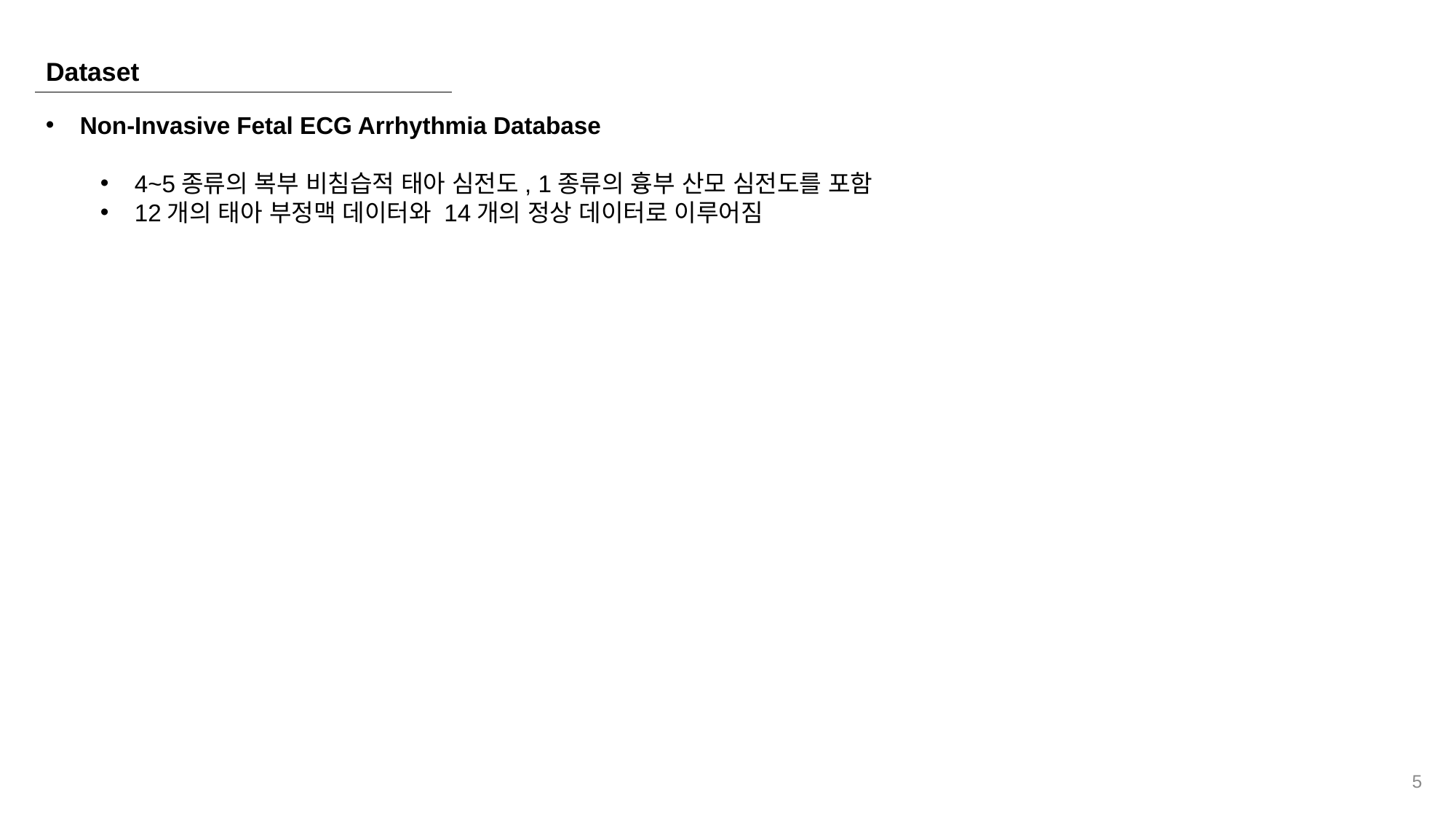

# Dataset
Non-Invasive Fetal ECG Arrhythmia Database

4~5종류의 복부 비침습적 태아 심전도, 1종류의 흉부 산모 심전도를 포함
12개의 태아 부정맥 데이터와 14개의 정상 데이터로 이루어짐
5